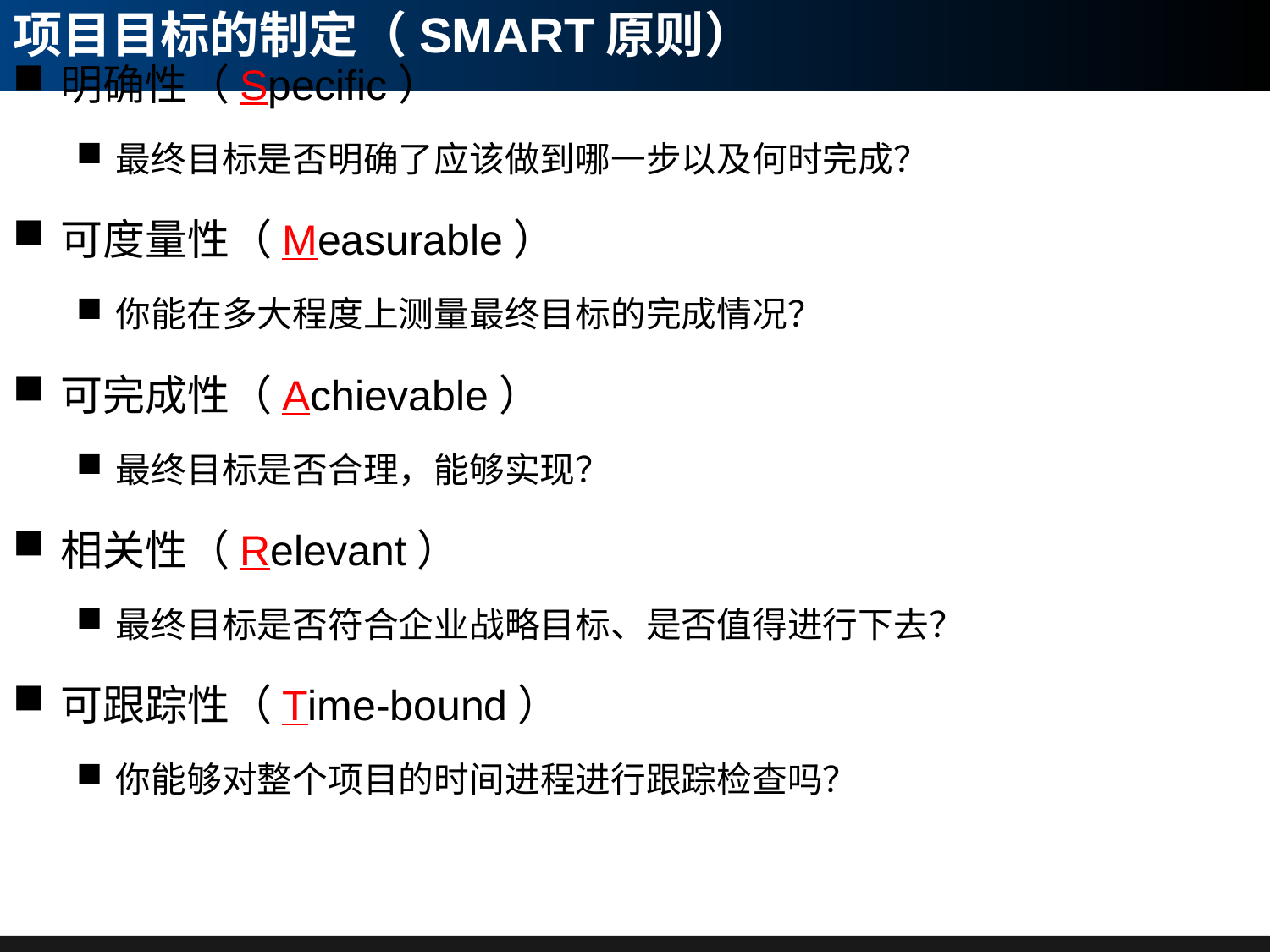

# 项目目标的制定（SMART原则）
明确性（Specific）
最终目标是否明确了应该做到哪一步以及何时完成？
可度量性（Measurable）
你能在多大程度上测量最终目标的完成情况？
可完成性（Achievable）
最终目标是否合理，能够实现？
相关性（Relevant）
最终目标是否符合企业战略目标、是否值得进行下去？
可跟踪性（Time-bound）
你能够对整个项目的时间进程进行跟踪检查吗？